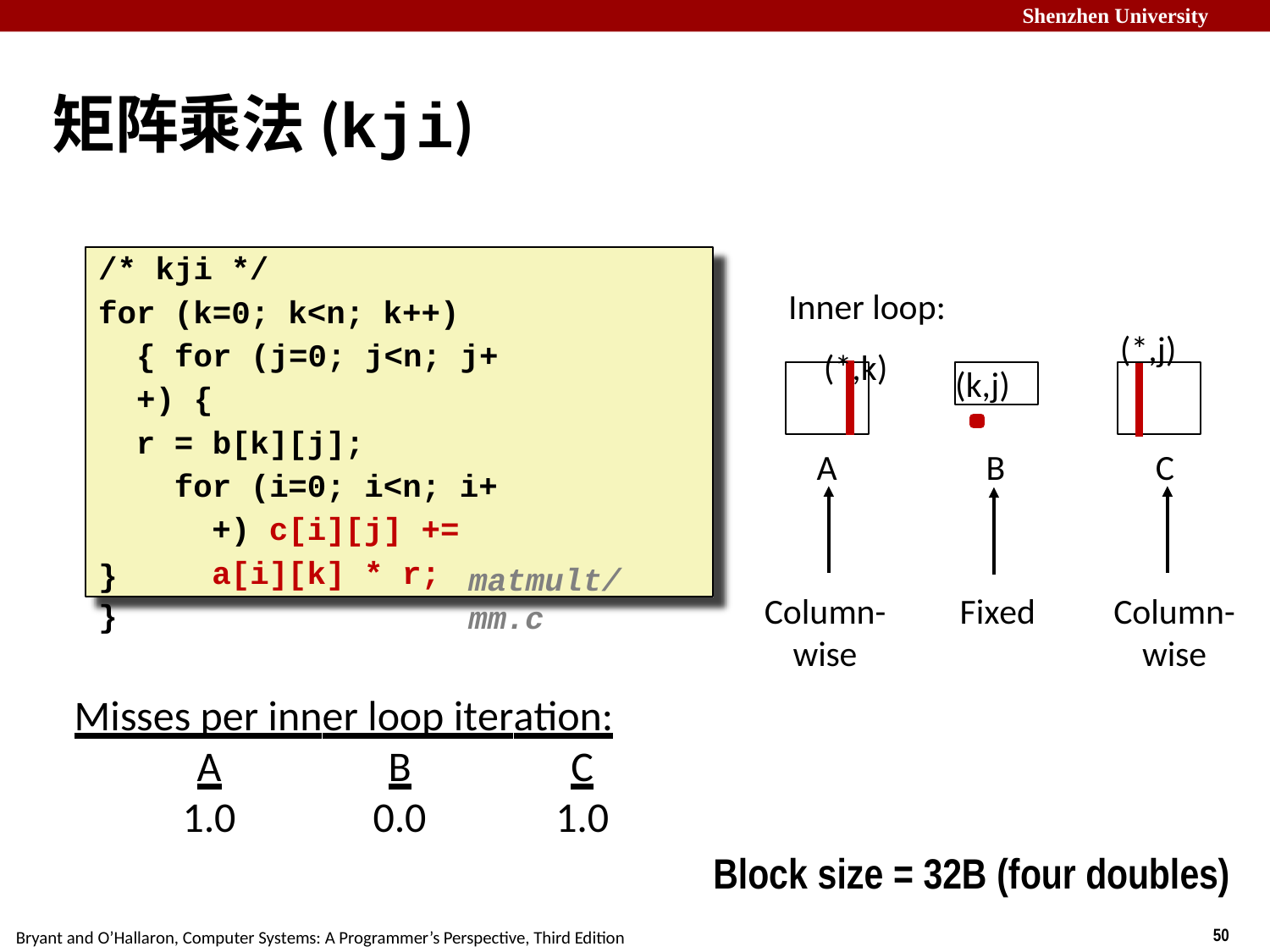

# 矩阵乘法(kji)

/* kji	*/
for (k=0; k<n; k++) { for (j=0; j<n; j++) {
r = b[k][j];
for (i=0; i<n; i++) c[i][j] += a[i][k] * r;
}
Inner loop: (*,k)
(*,j)

(k,j)

A
B
C

}
matmult/mm.c
Fixed
Column- wise
Column- wise
Misses per inner loop iteration:
A 1.0
B 0.0
C 1.0
Block size = 32B (four doubles)